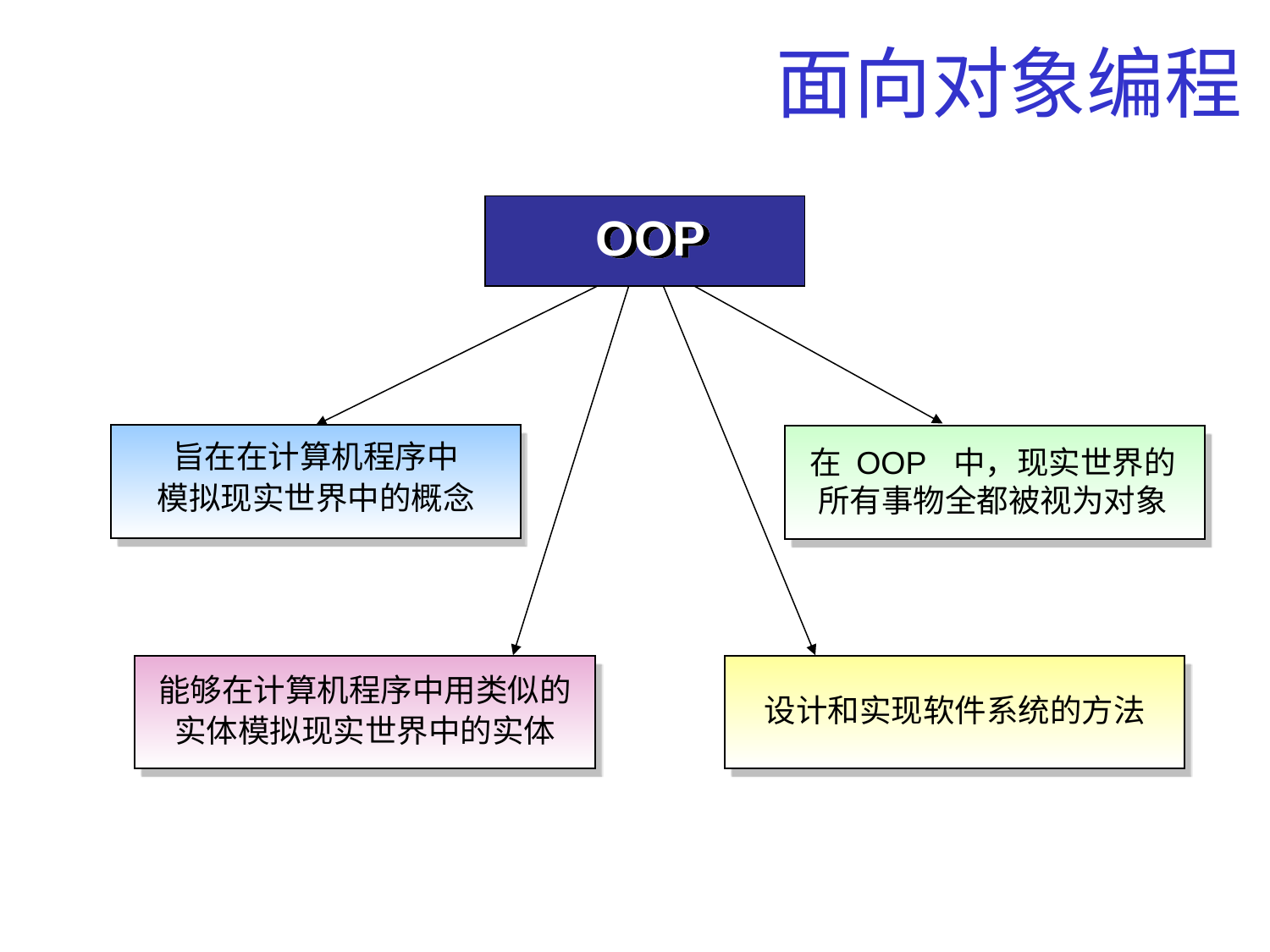

# 面向对象编程

OOP

旨在在计算机程序中
模拟现实世界中的概念

在 OOP 中，现实世界的所有事物全都被视为对象
能够在计算机程序中用类似的
实体模拟现实世界中的实体

设计和实现软件系统的方法

3